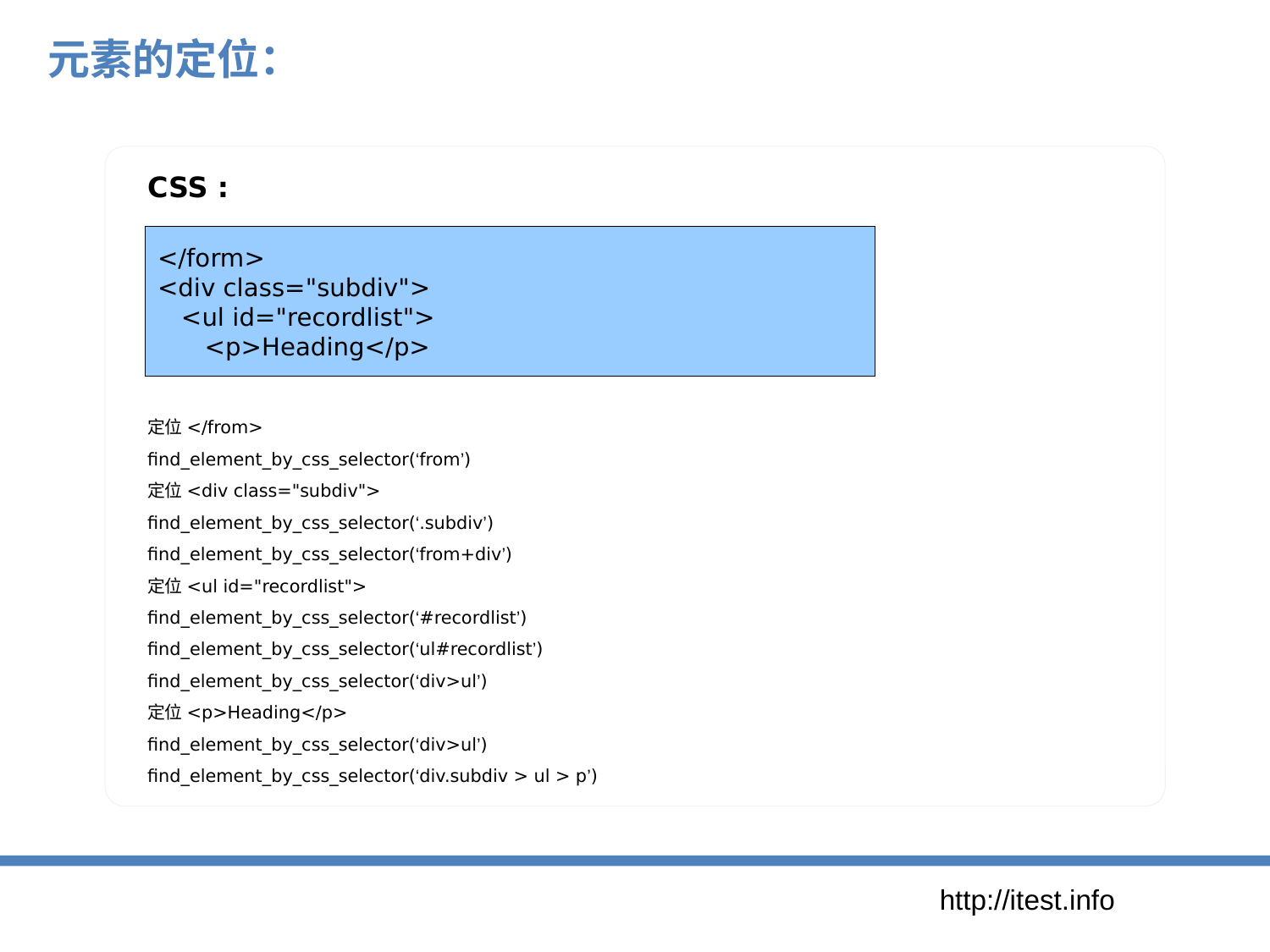

元素的定位：

CSS :

定位</from>
find_element_by_css_selector(‘from’)
定位<div class="subdiv">
find_element_by_css_selector(‘.subdiv’)
find_element_by_css_selector(‘from+div’)
定位<ul id="recordlist">
find_element_by_css_selector(‘#recordlist’)
find_element_by_css_selector(‘ul#recordlist’)
find_element_by_css_selector(‘div>ul’)
定位<p>Heading</p>
find_element_by_css_selector(‘div>ul’)
find_element_by_css_selector(‘div.subdiv > ul > p’)

</form>
<div class="subdiv">
   <ul id="recordlist">
      <p>Heading</p>

http://itest.info